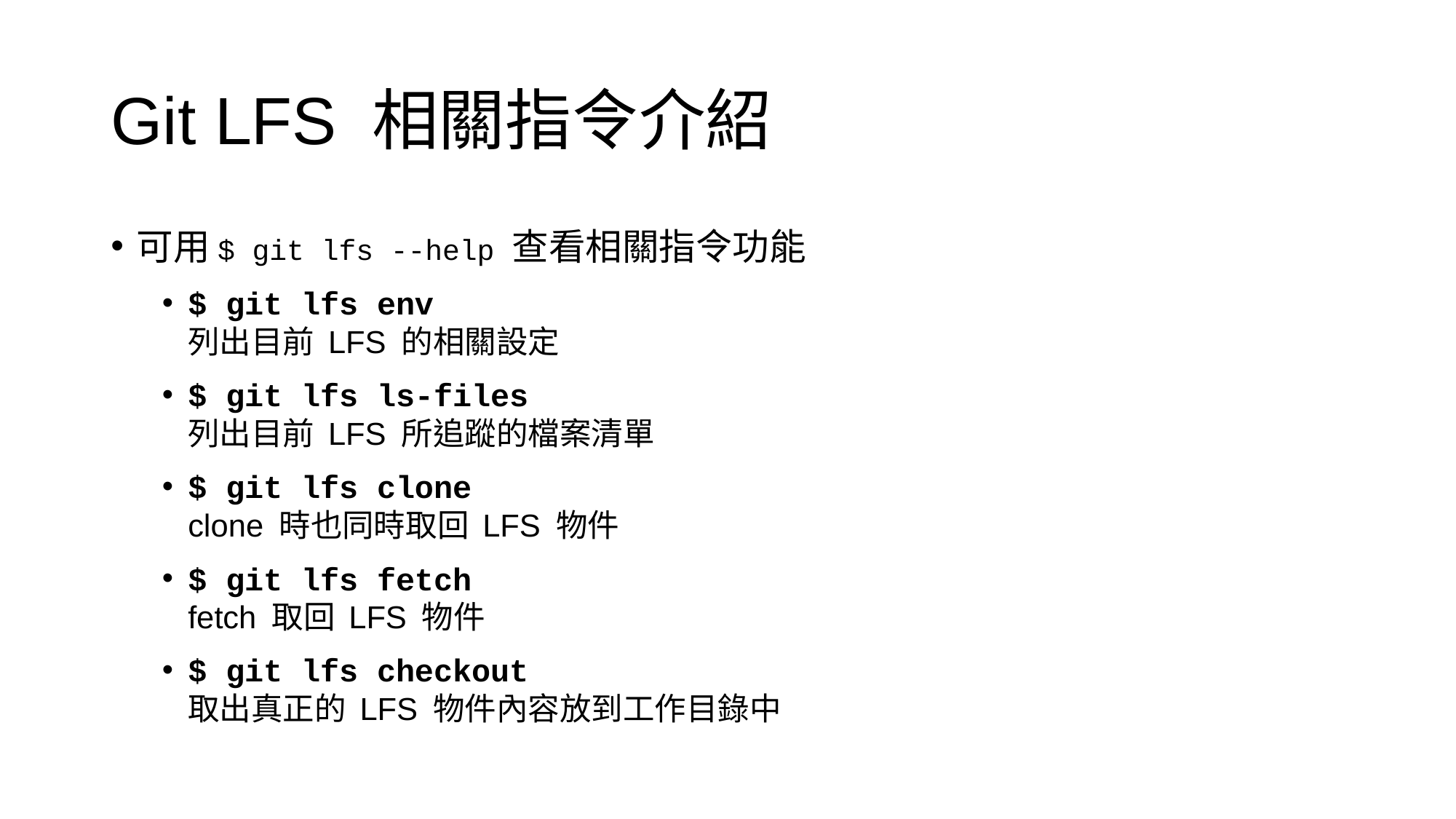

# Git LFS 相關指令介紹
可用$ git lfs --help 查看相關指令功能
$ git lfs env
列出目前 LFS 的相關設定
$ git lfs ls-files
列出目前 LFS 所追蹤的檔案清單
$ git lfs clone
clone 時也同時取回 LFS 物件
$ git lfs fetch
fetch 取回 LFS 物件
$ git lfs checkout
取出真正的 LFS 物件內容放到工作目錄中